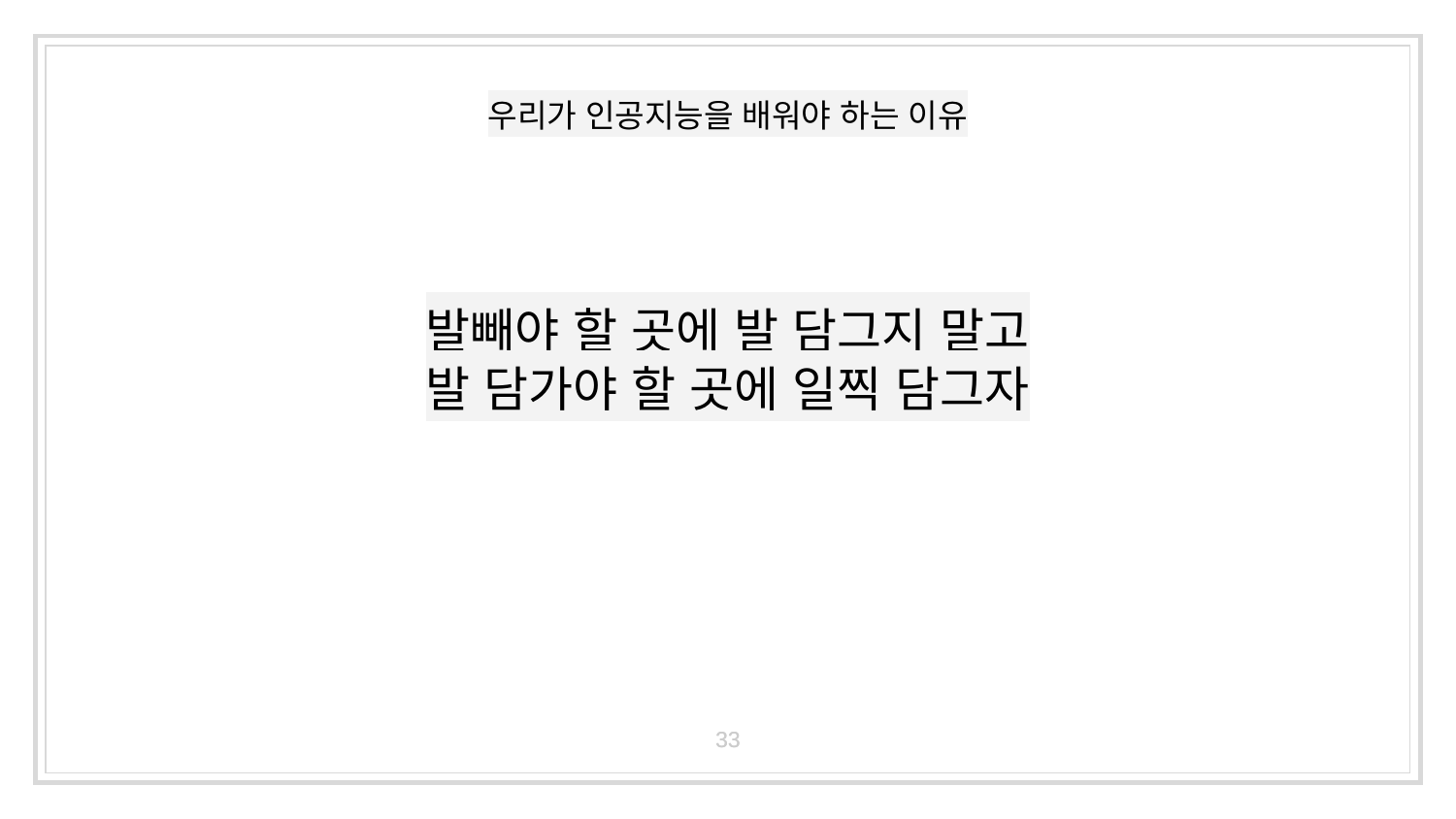

# 우리가 인공지능을 배워야 하는 이유
발빼야 할 곳에 발 담그지 말고
발 담가야 할 곳에 일찍 담그자
33
33